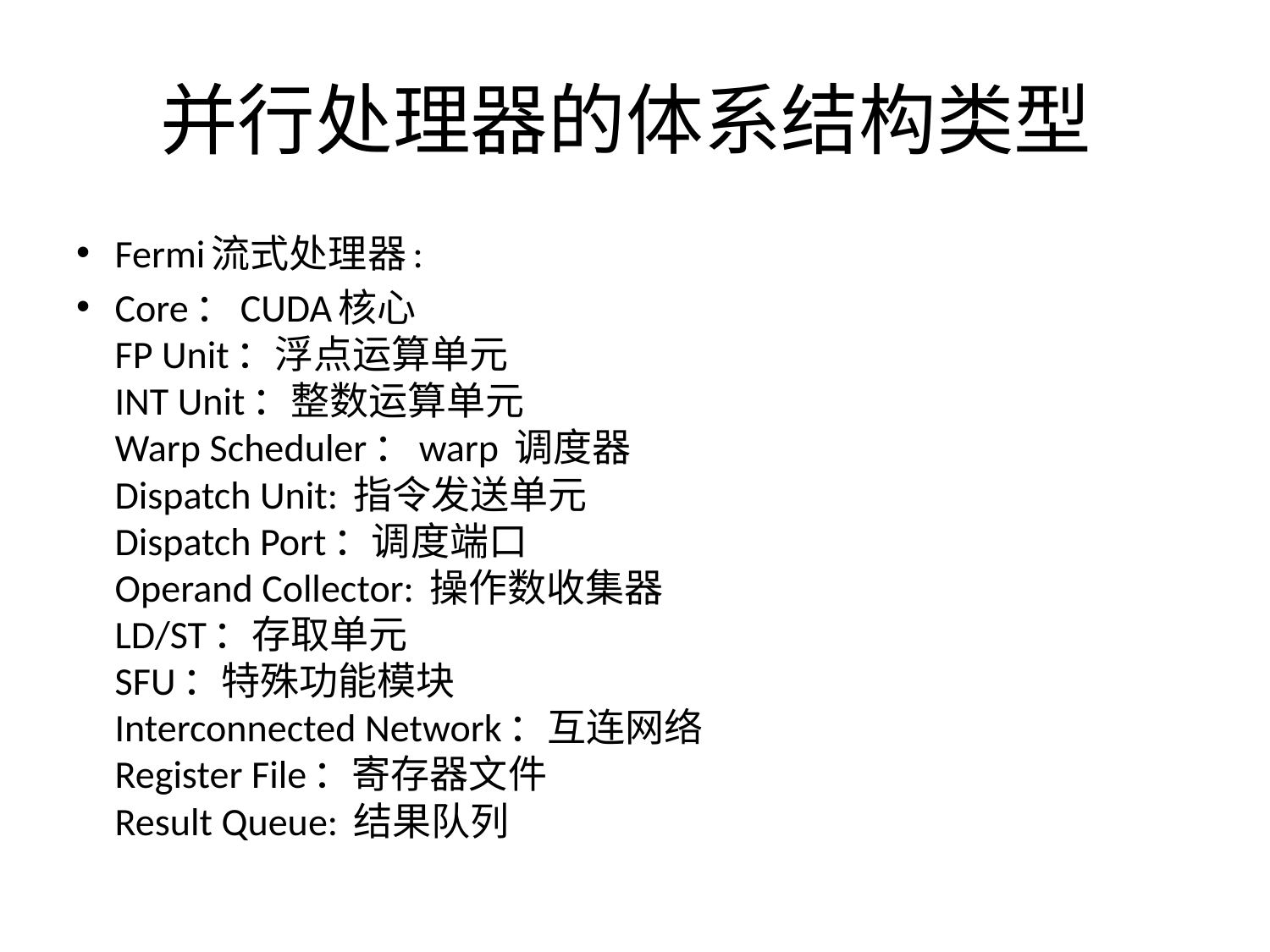

# 并行处理器的体系结构类型
Fermi流式处理器:
Core：CUDA核心
FP Unit：浮点运算单元
INT Unit：整数运算单元
Warp Scheduler：warp 调度器
Dispatch Unit: 指令发送单元
Dispatch Port：调度端口
Operand Collector: 操作数收集器
LD/ST：存取单元
SFU：特殊功能模块
Interconnected Network：互连网络
Register File：寄存器文件
Result Queue: 结果队列